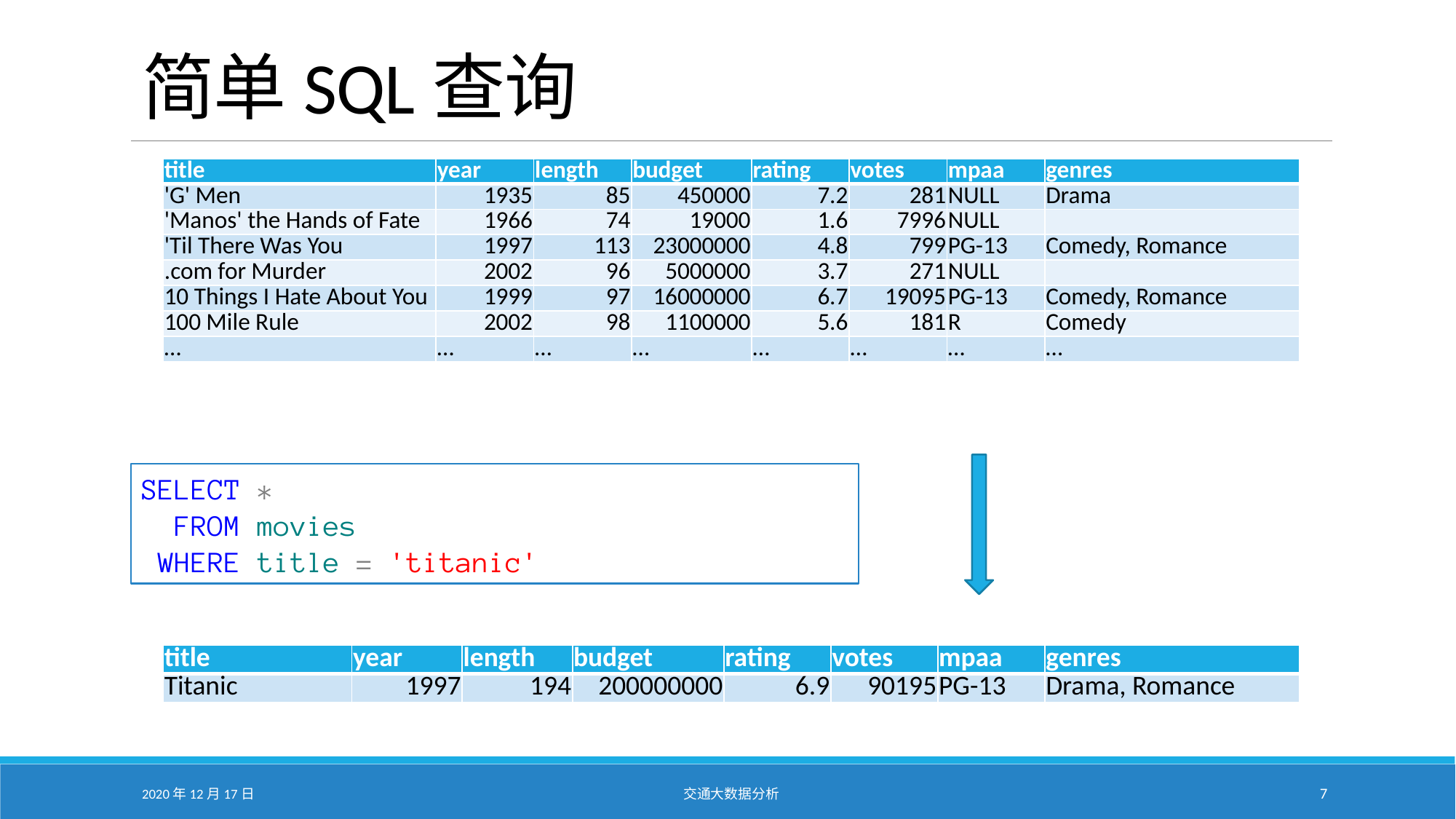

# 简单SQL查询
| title | year | length | budget | rating | votes | mpaa | genres |
| --- | --- | --- | --- | --- | --- | --- | --- |
| 'G' Men | 1935 | 85 | 450000 | 7.2 | 281 | NULL | Drama |
| 'Manos' the Hands of Fate | 1966 | 74 | 19000 | 1.6 | 7996 | NULL |  |
| 'Til There Was You | 1997 | 113 | 23000000 | 4.8 | 799 | PG-13 | Comedy, Romance |
| .com for Murder | 2002 | 96 | 5000000 | 3.7 | 271 | NULL |  |
| 10 Things I Hate About You | 1999 | 97 | 16000000 | 6.7 | 19095 | PG-13 | Comedy, Romance |
| 100 Mile Rule | 2002 | 98 | 1100000 | 5.6 | 181 | R | Comedy |
| … | … | … | … | … | … | … | … |

SELECT *
  FROM movies
 WHERE title = 'titanic'
| title | year | length | budget | rating | votes | mpaa | genres |
| --- | --- | --- | --- | --- | --- | --- | --- |
| Titanic | 1997 | 194 | 200000000 | 6.9 | 90195 | PG-13 | Drama, Romance |
2020年12月17日
交通大数据分析
7